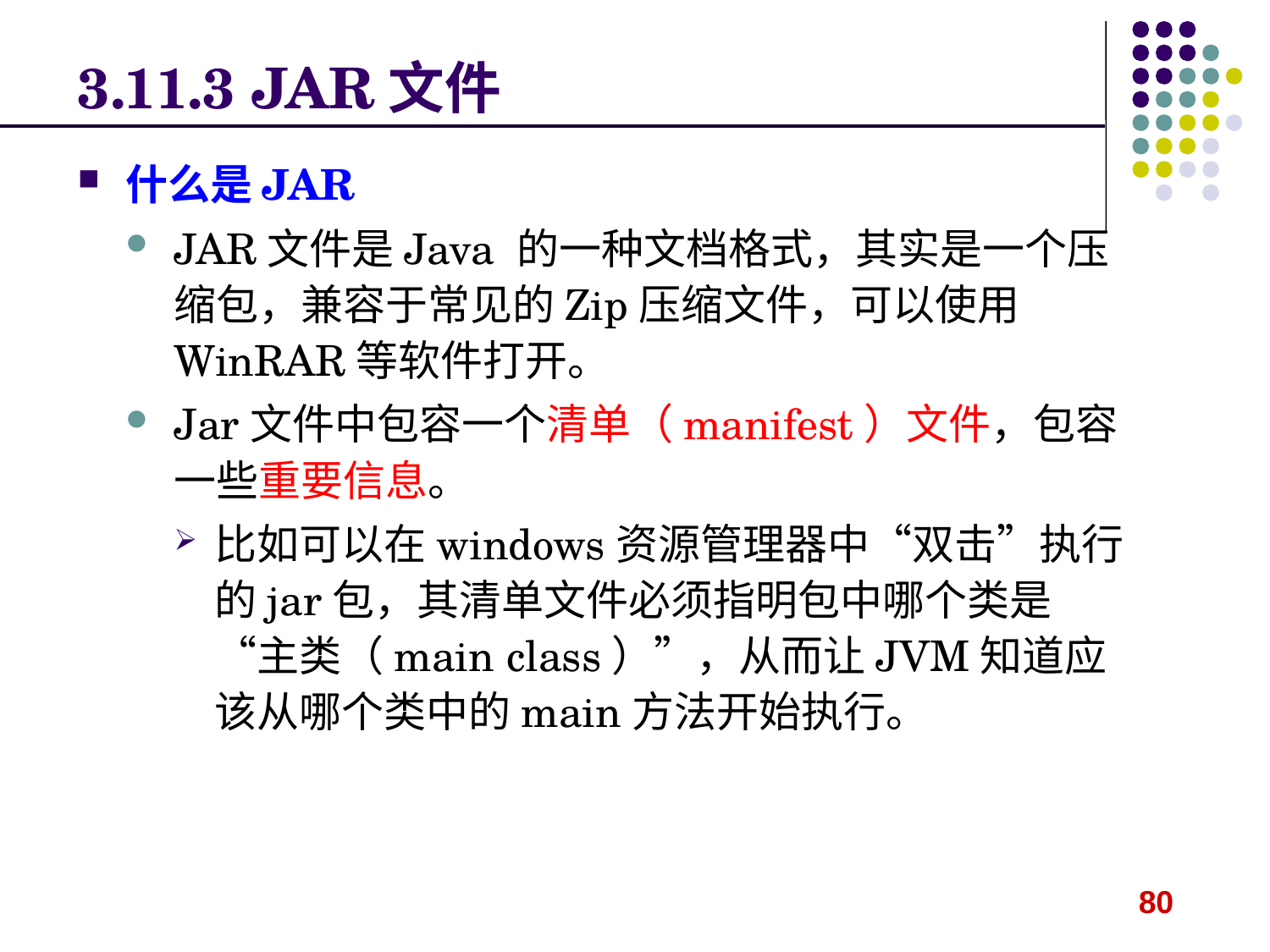

# 3.11.3 JAR文件
什么是JAR
JAR文件是Java 的一种文档格式，其实是一个压缩包，兼容于常见的Zip压缩文件，可以使用WinRAR等软件打开。
Jar文件中包容一个清单（manifest）文件，包容一些重要信息。
比如可以在windows资源管理器中“双击”执行的jar包，其清单文件必须指明包中哪个类是“主类（main class）”，从而让JVM知道应该从哪个类中的main方法开始执行。